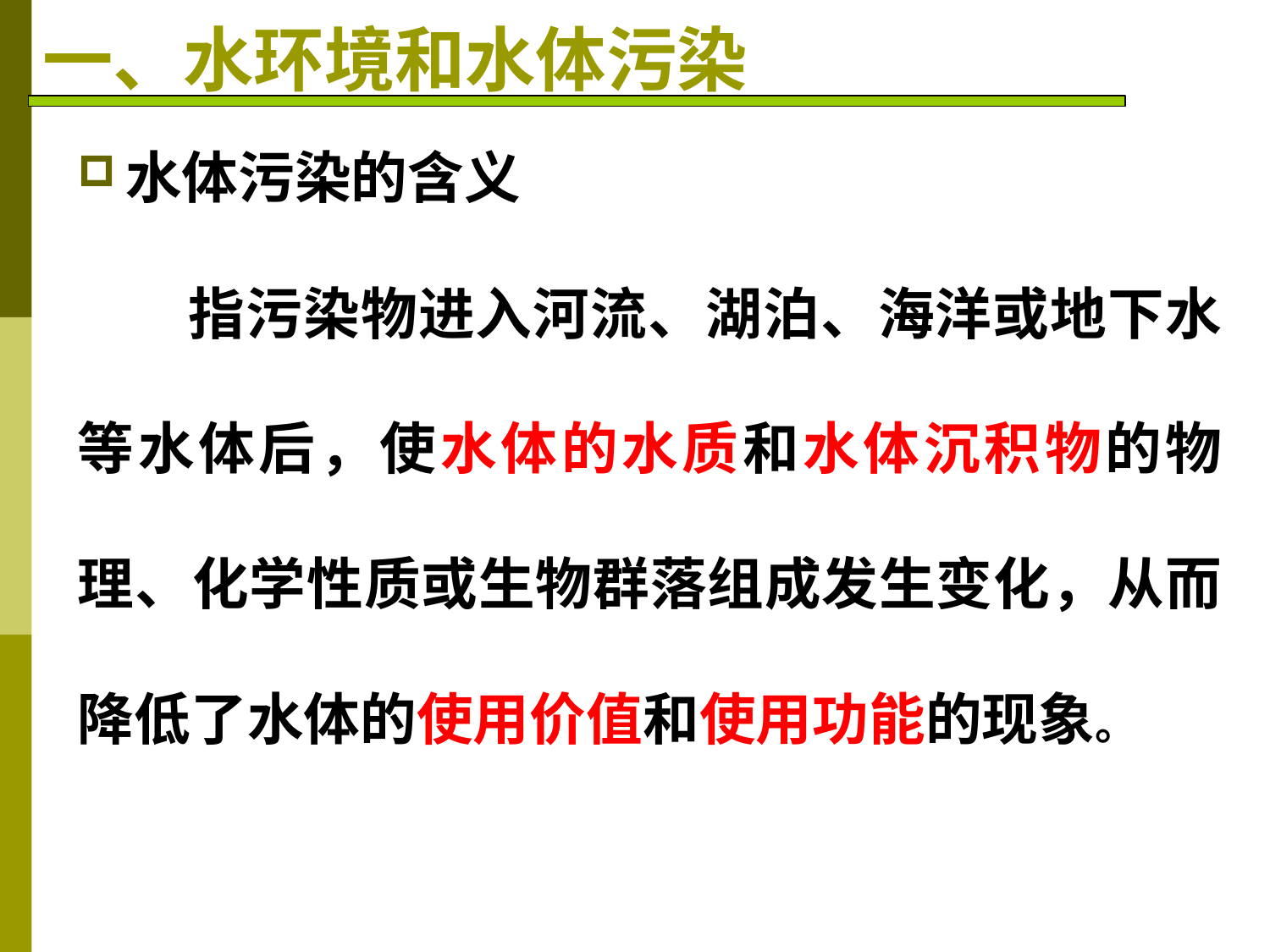

# 一、水环境和水体污染

水体污染的含义
        指污染物进入河流、湖泊、海洋或地下水等水体后，使水体的水质和水体沉积物的物理、化学性质或生物群落组成发生变化，从而降低了水体的使用价值和使用功能的现象。